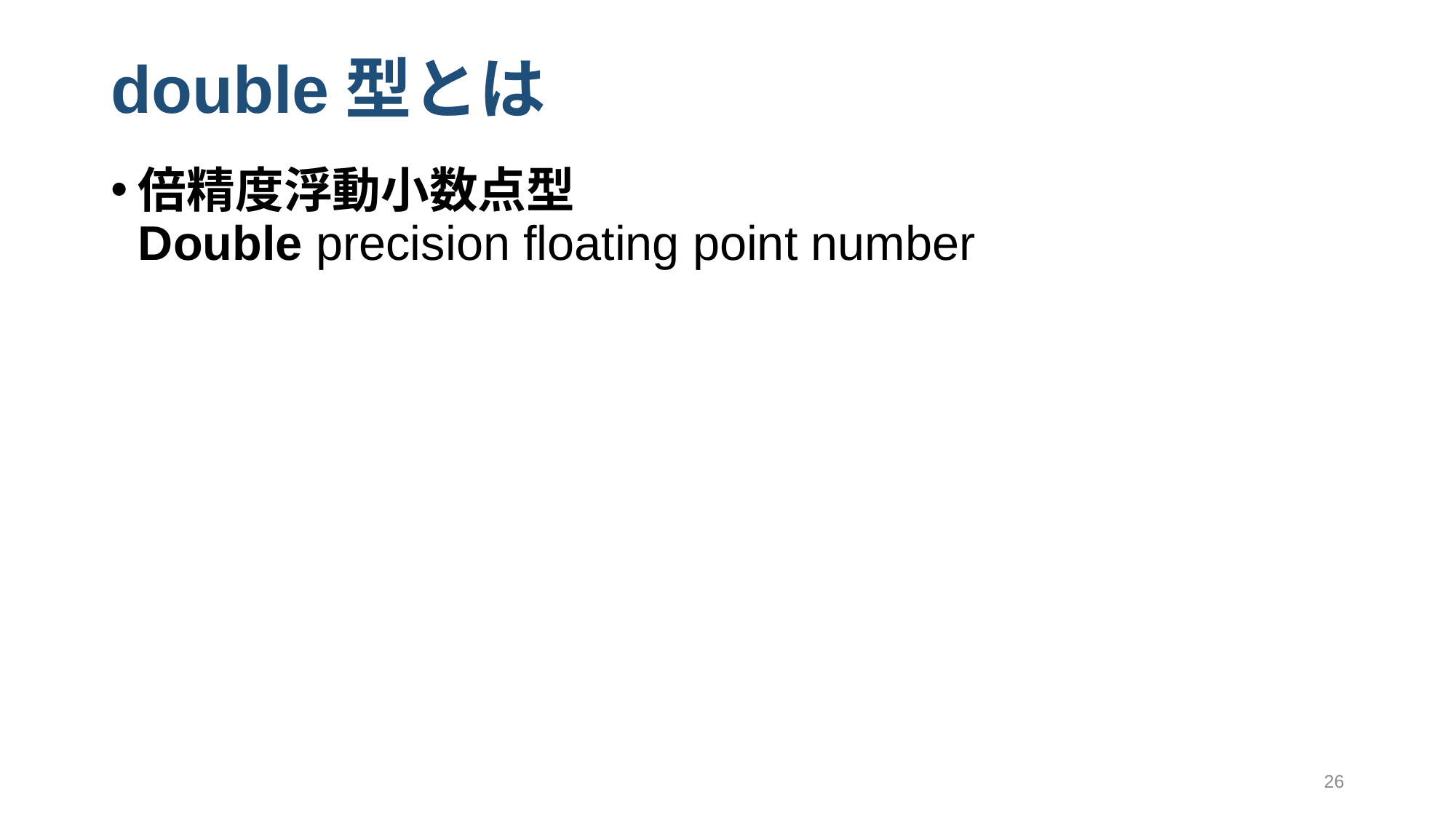

# double型とは
倍精度浮動小数点型
Double precision floating point number

26